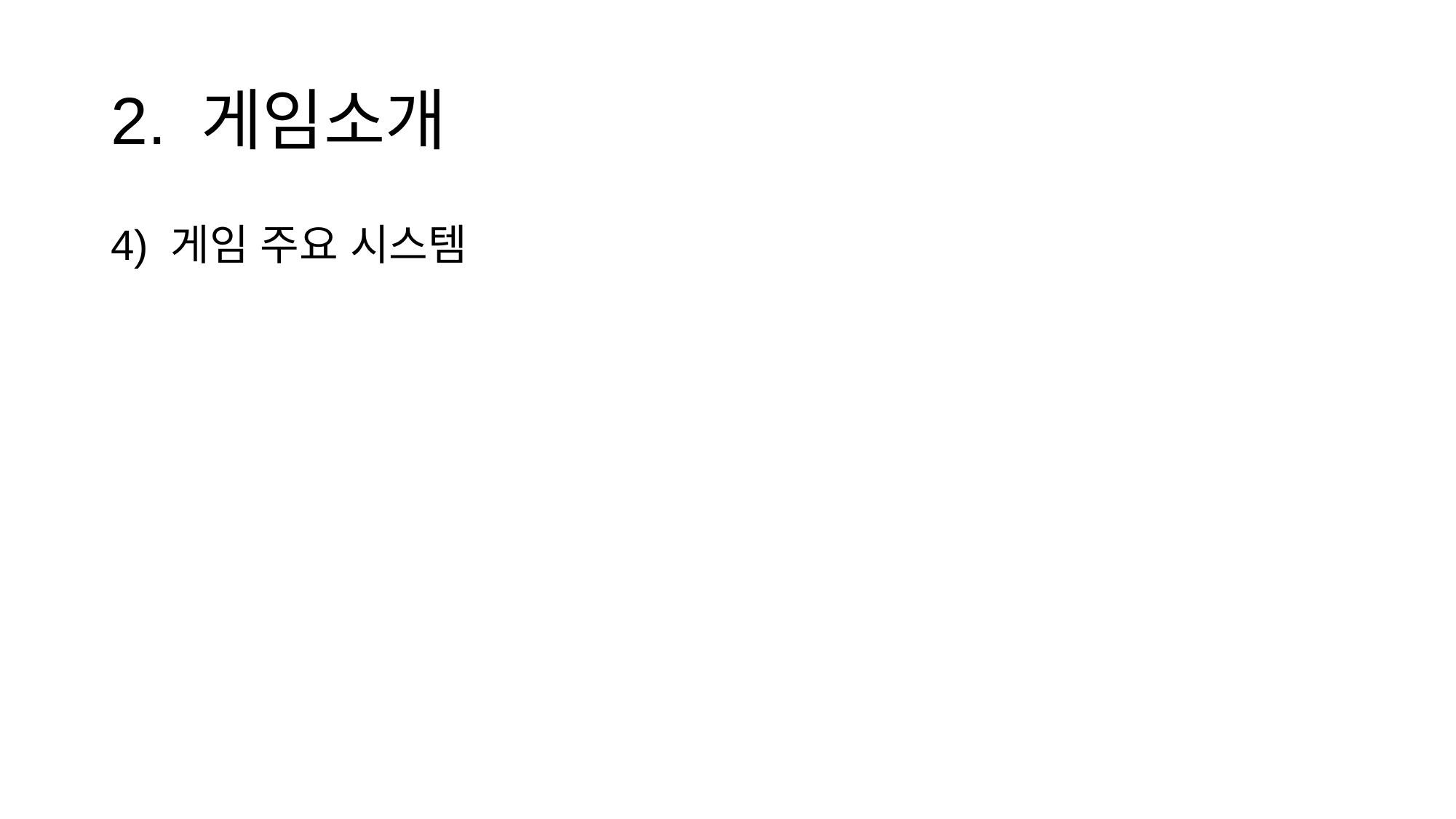

# 2. 게임소개
4) 게임 주요 시스템